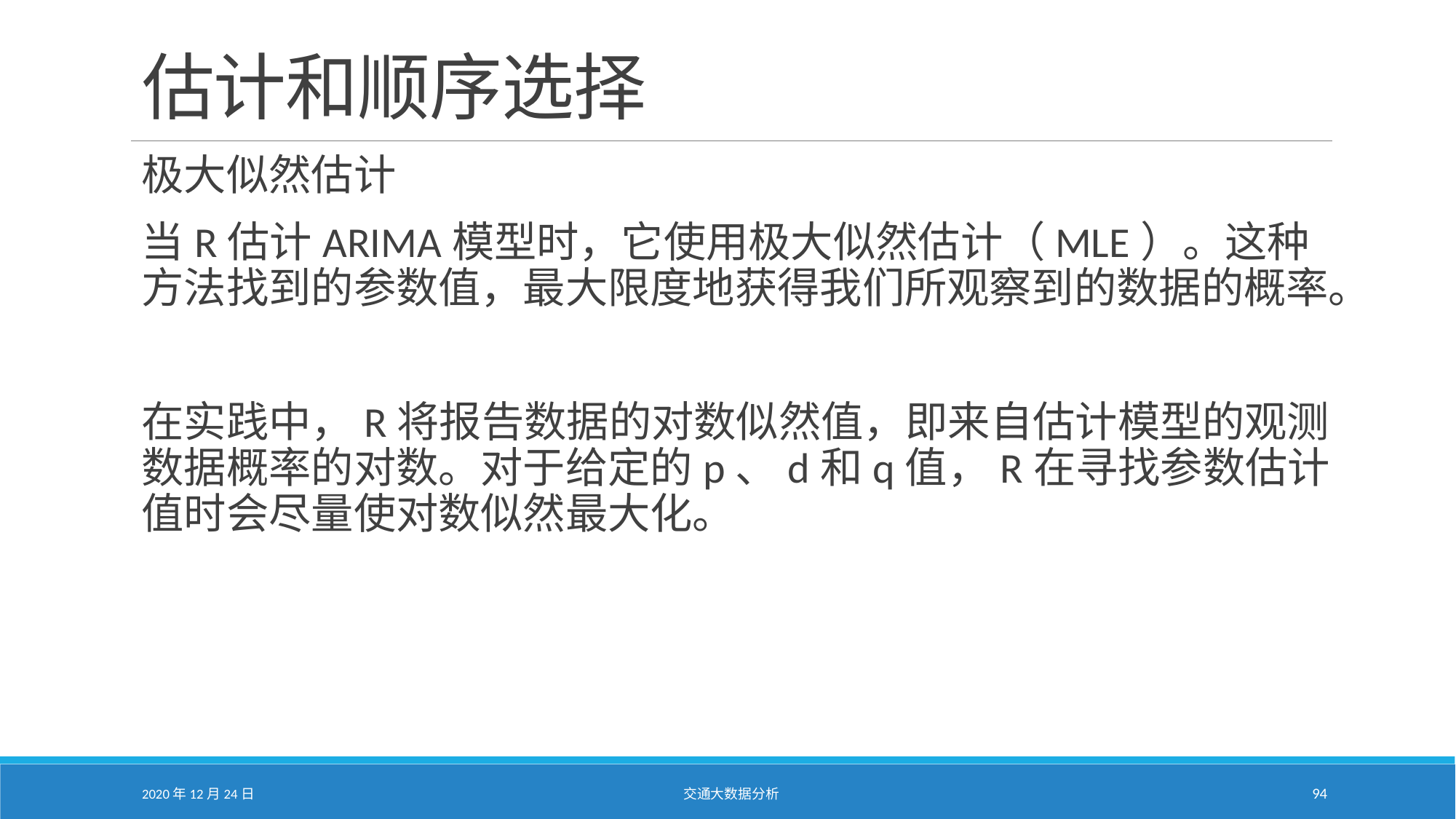

# 估计和顺序选择
极大似然估计
当R估计ARIMA模型时，它使用极大似然估计（MLE）。这种方法找到的参数值，最大限度地获得我们所观察到的数据的概率。

在实践中，R将报告数据的对数似然值，即来自估计模型的观测数据概率的对数。对于给定的p、d和q值，R在寻找参数估计值时会尽量使对数似然最大化。
2020年12月24日
交通大数据分析
94